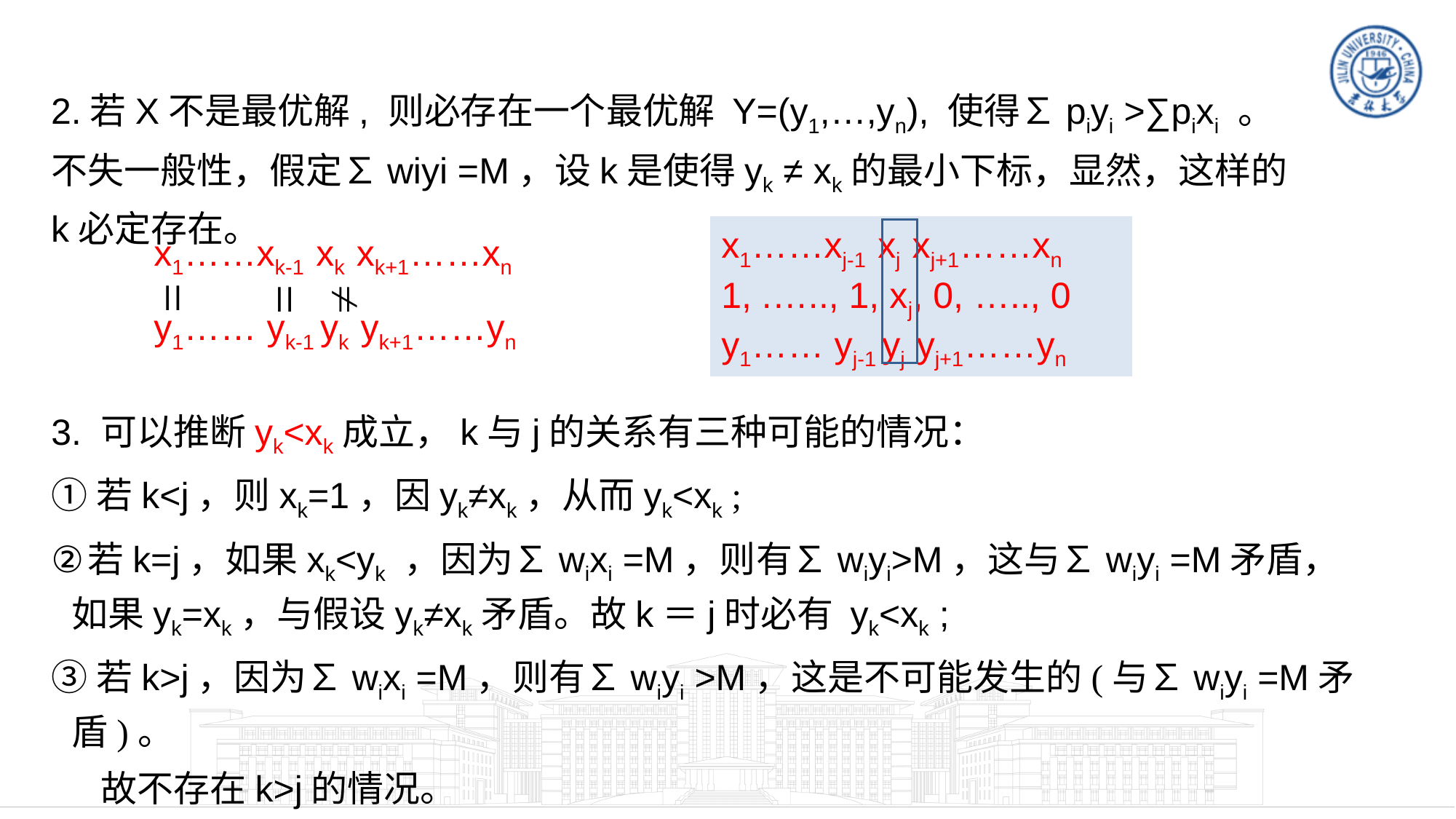

2.若X不是最优解, 则必存在一个最优解 Y=(y1,…,yn), 使得∑piyi >∑pixi 。不失一般性，假定∑wiyi =M，设k是使得yk ≠ xk的最小下标，显然，这样的k必定存在。
x1……xj-1  xj  xj+1……xn
1, .….., 1, xj, 0, ….., 0
y1…… yj-1 yj  yj+1……yn

x1……xk-1  xk  xk+1……xn

y1…… yk-1 yk  yk+1……yn
=
=
≠
3. 可以推断yk<xk成立，k与j的关系有三种可能的情况：
①若k<j，则xk=1，因yk≠xk，从而yk<xk ;
若k=j，如果xk<yk ，因为∑wixi =M，则有∑wiyi>M，这与∑wiyi =M矛盾，如果yk=xk，与假设yk≠xk矛盾。故k＝j时必有 yk<xk ;
③若k>j，因为∑wixi =M，则有∑wiyi >M，这是不可能发生的(与∑wiyi =M矛盾)。
     故不存在k>j的情况。

15